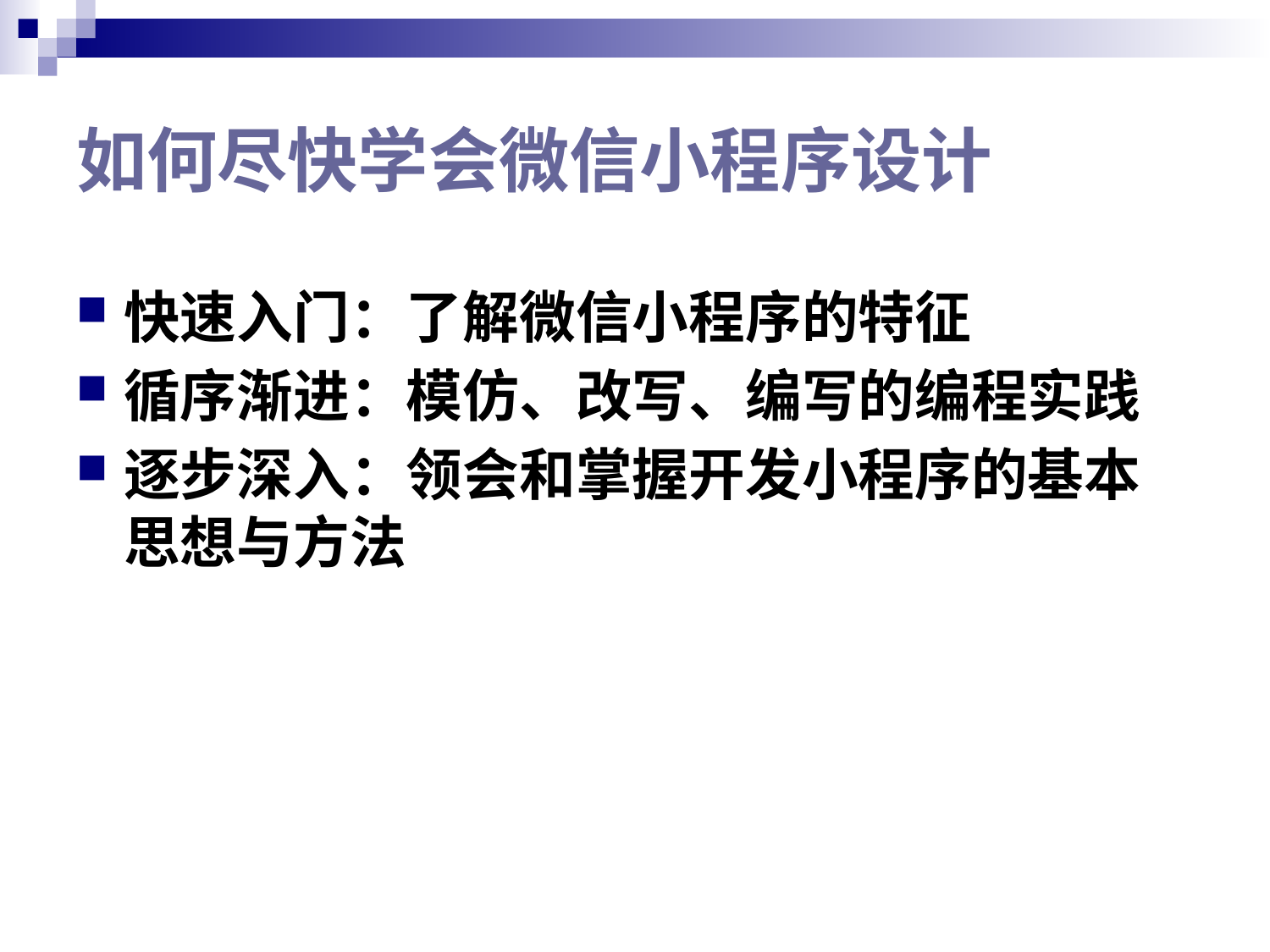

# 如何尽快学会微信小程序设计
快速入门：了解微信小程序的特征
循序渐进：模仿、改写、编写的编程实践
逐步深入：领会和掌握开发小程序的基本思想与方法